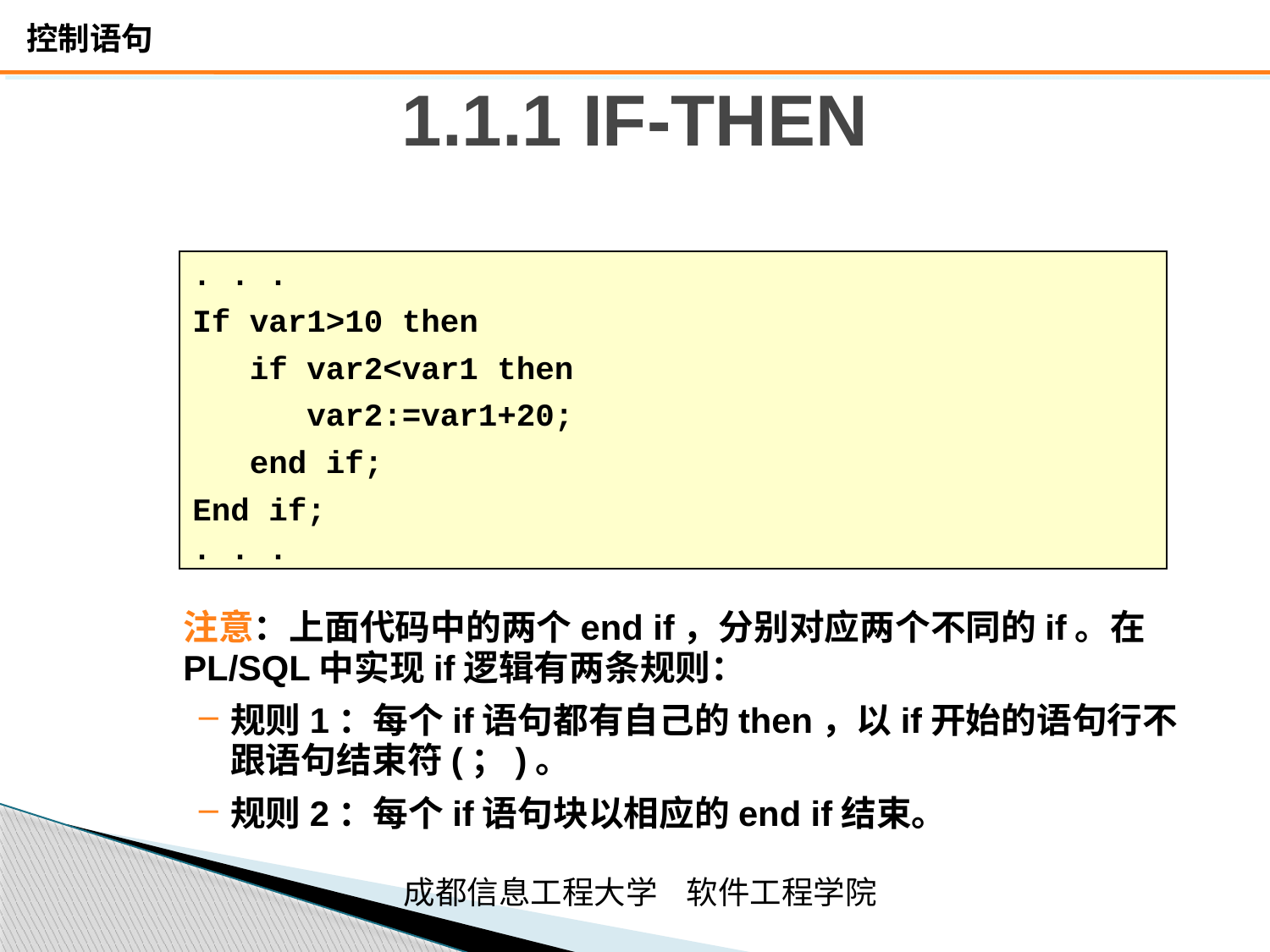

# 1.1.1 IF-THEN
. . .
If var1>10 then
   if var2<var1 then
      var2:=var1+20;
   end if;
End if;
. . .
注意：上面代码中的两个end if，分别对应两个不同的if。在PL/SQL中实现if逻辑有两条规则：
规则1：每个if语句都有自己的then，以if开始的语句行不跟语句结束符(；)。
规则2：每个if语句块以相应的end if结束。